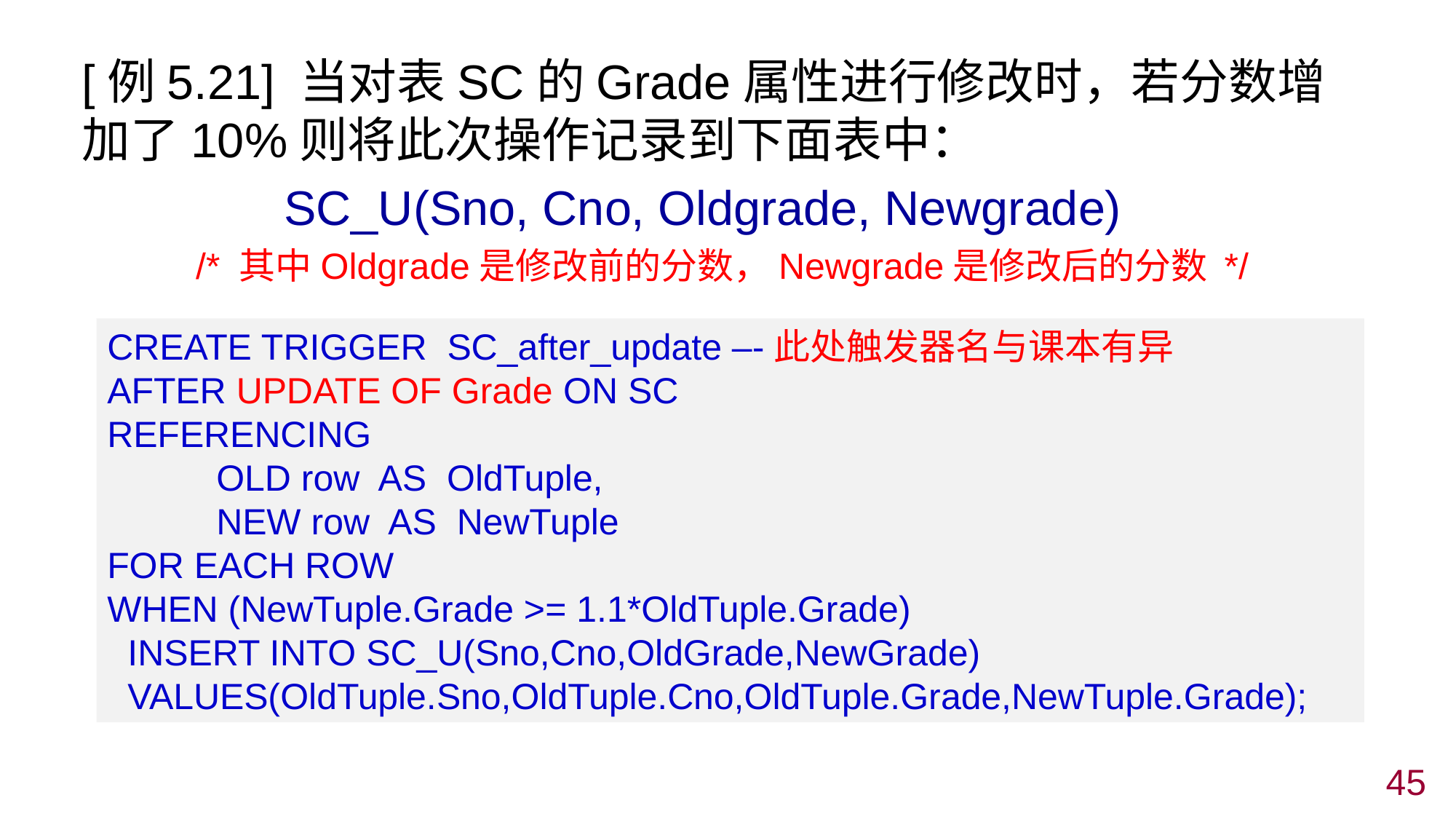

[例5.21] 当对表SC的Grade属性进行修改时，若分数增加了10%则将此次操作记录到下面表中：
               SC_U(Sno, Cno, Oldgrade, Newgrade)
       /* 其中Oldgrade是修改前的分数，Newgrade是修改后的分数 */

CREATE TRIGGER  SC_after_update –-此处触发器名与课本有异
AFTER UPDATE OF Grade ON SC
REFERENCING
	OLD row  AS  OldTuple,
	NEW row  AS  NewTuple
FOR EACH ROW
WHEN (NewTuple.Grade >= 1.1*OldTuple.Grade)
  INSERT INTO SC_U(Sno,Cno,OldGrade,NewGrade)
  VALUES(OldTuple.Sno,OldTuple.Cno,OldTuple.Grade,NewTuple.Grade);
45